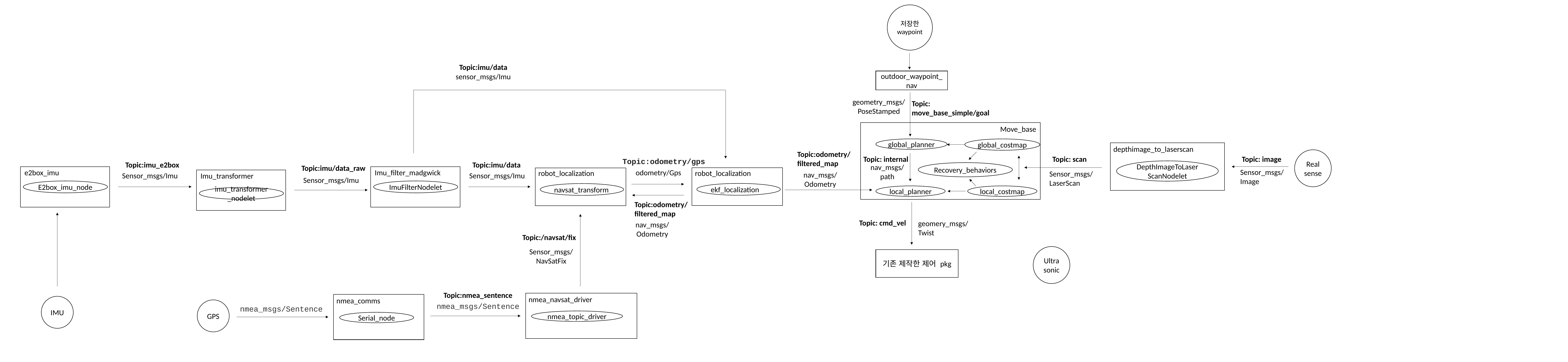

저장한
waypoint
Topic:imu/data
sensor_msgs/Imu
outdoor_waypoint_nav
Topic: move_base_simple/goal
geometry_msgs/
PoseStamped
Move_base

global_planner
global_costmap
depthimage_to_laserscan

Topic:odometry/
filtered_map
Real
sense
Topic: internal
Topic: scan
Topic: image
Topic:odometry/gps
Topic:imu_e2box
Topic:imu/data
DepthImageToLaser
ScanNodelet
Topic:imu/data_raw
Recovery_behaviors
nav_msgs/path
odometry/Gps
Sensor_msgs/
Image
e2box_imu

Imu_filter_madgwick

robot_localization
robot_localization
Sensor_msgs/
LaserScan

Sensor_msgs/Imu
Sensor_msgs/Imu
Imu_transformer

nav_msgs/
Odometry
Sensor_msgs/Imu
E2box_imu_node
ImuFilterNodelet
ekf_localization
navsat_transform
local_planner
local_costmap
imu_transformer_nodelet
Topic:odometry/
filtered_map
Topic: cmd_vel
geomery_msgs/Twist
nav_msgs/
Odometry
Topic:/navsat/fix
Ultra
sonic
Sensor_msgs/
NavSatFix
기존 제작한 제어 pkg
Topic:nmea_sentence
nmea_navsat_driver

nmea_comms

IMU
GPS
nmea_msgs/Sentence
nmea_msgs/Sentence
nmea_topic_driver
Serial_node